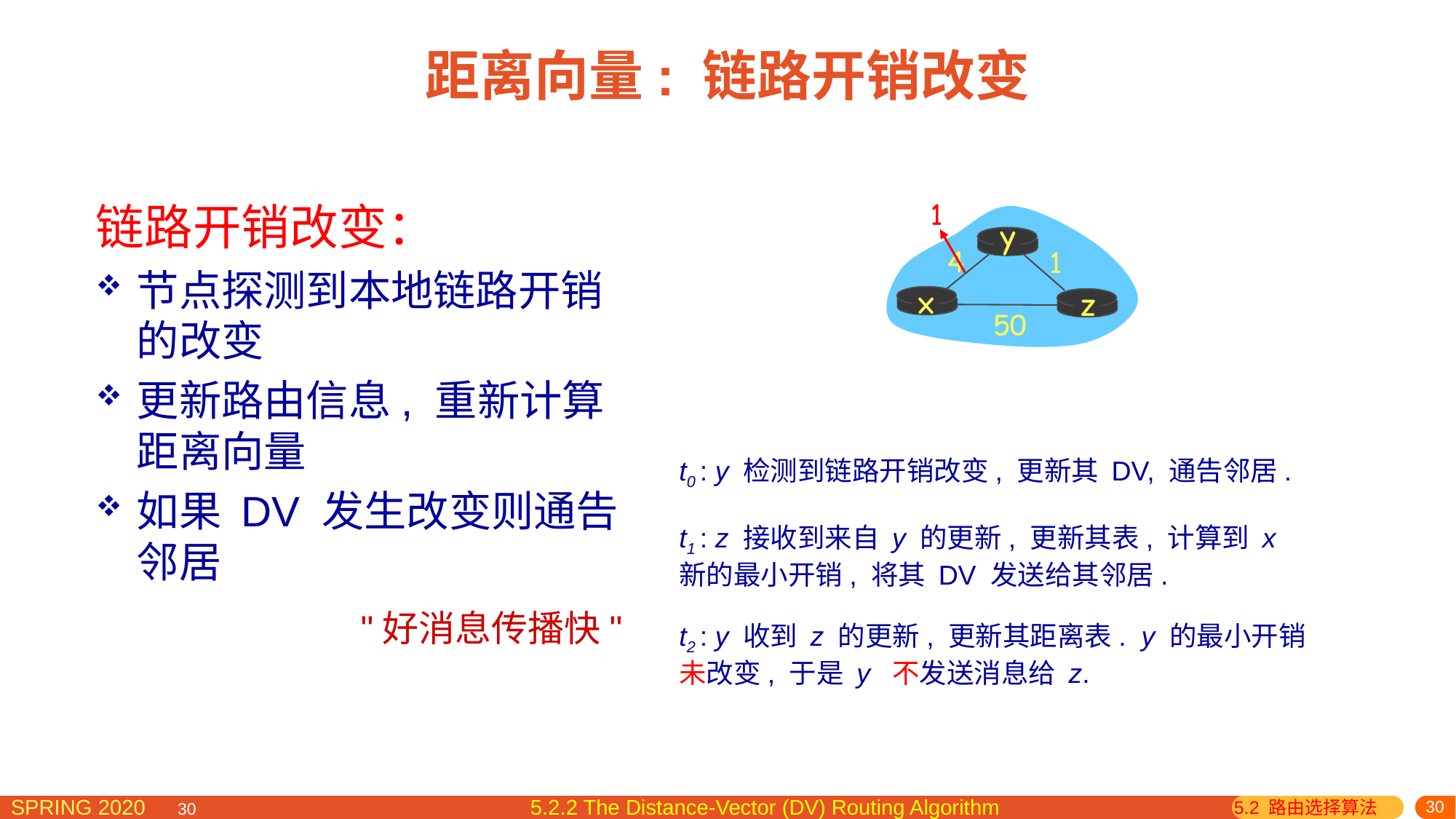

# 距离向量: 链路开销改变
链路开销改变：
节点探测到本地链路开销的改变
更新路由信息, 重新计算距离向量
如果 DV 发生改变则通告邻居

1

y

4
1

x

z

50

t0 : y 检测到链路开销改变, 更新其 DV, 通告邻居.

t1 : z 接收到来自 y 的更新, 更新其表, 计算到 x 新的最小开销, 将其 DV 发送给其邻居.

"好消息传播快"
t2 : y 收到 z 的更新, 更新其距离表.  y 的最小开销未改变, 于是 y  不发送消息给 z.

5.2.2 The Distance-Vector (DV) Routing Algorithm
5.2 路由选择算法